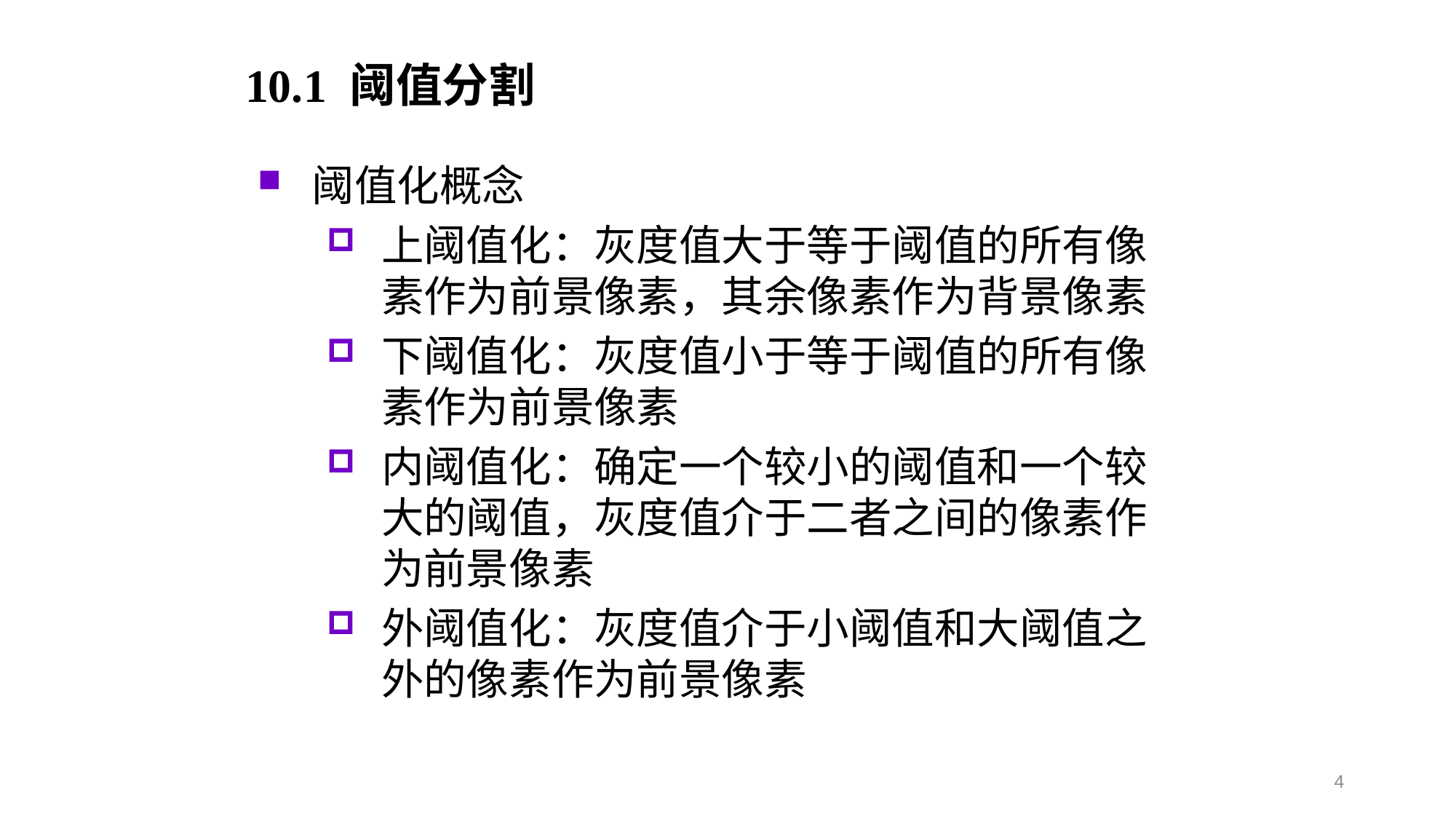

10.1 阈值分割
阈值化概念
上阈值化：灰度值大于等于阈值的所有像素作为前景像素，其余像素作为背景像素
下阈值化：灰度值小于等于阈值的所有像素作为前景像素
内阈值化：确定一个较小的阈值和一个较大的阈值，灰度值介于二者之间的像素作为前景像素
外阈值化：灰度值介于小阈值和大阈值之外的像素作为前景像素
4